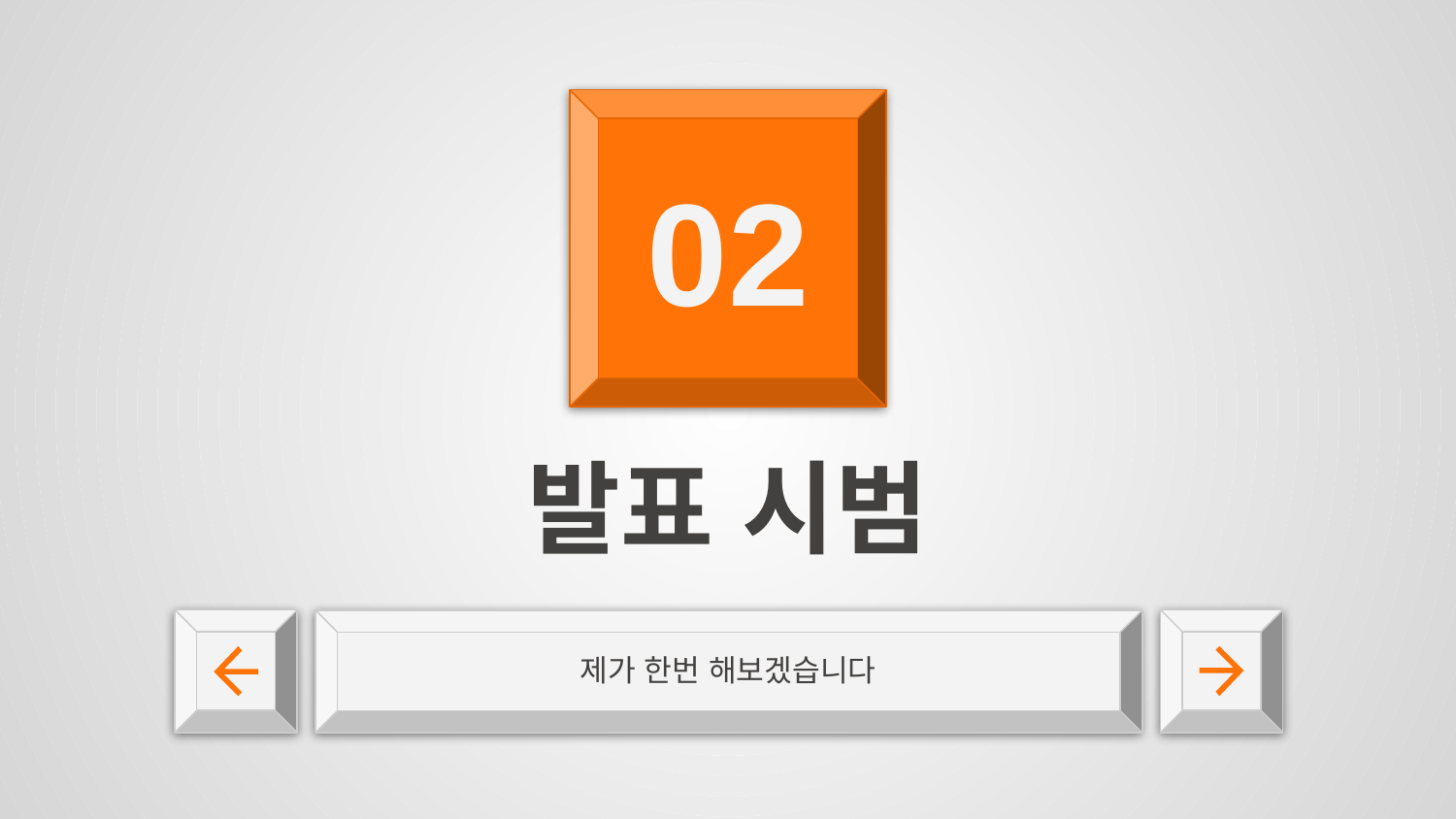

02
# 발표 시범

제가 한번 해보겠습니다